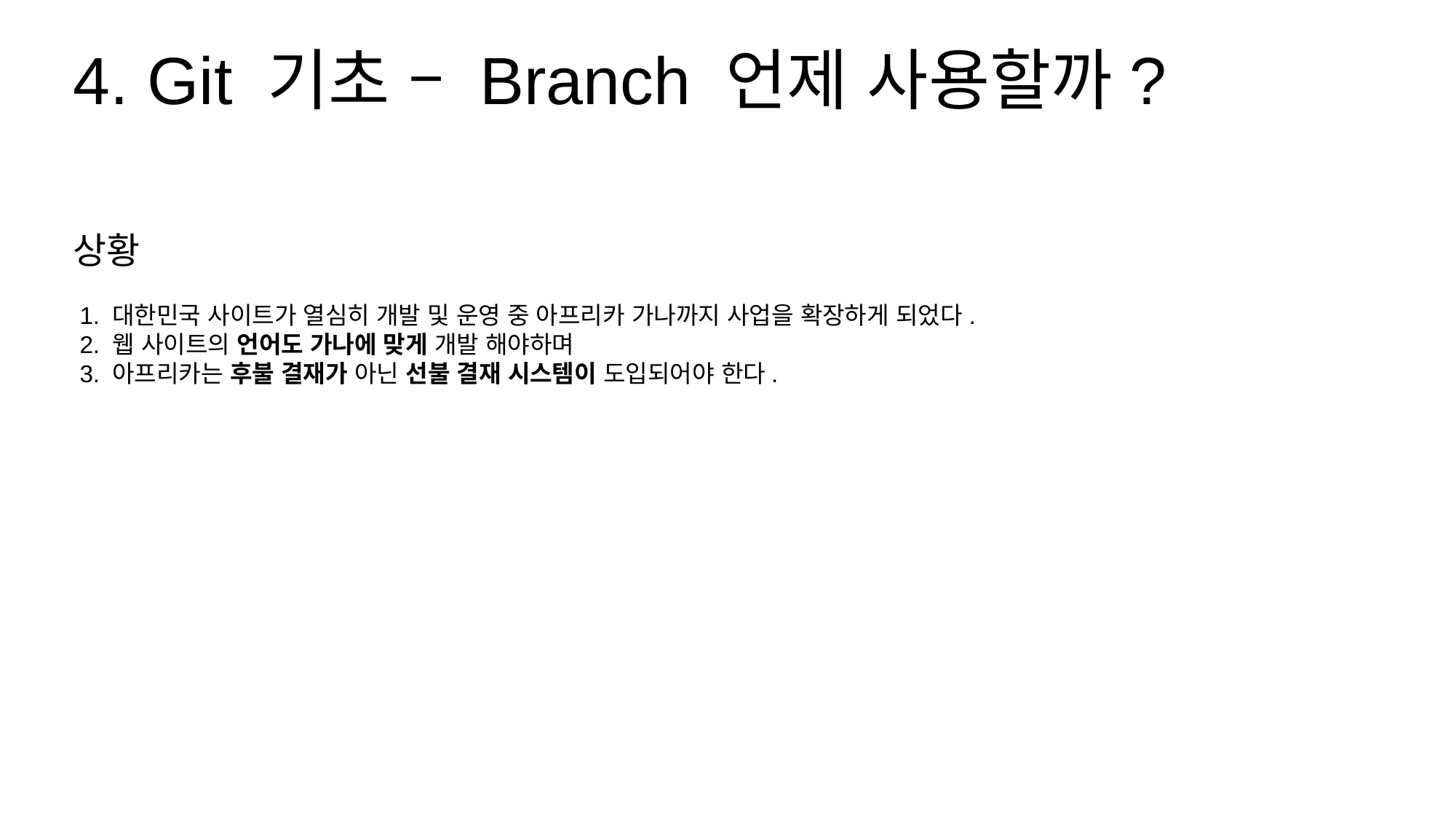

# 4. Git 기초 – Branch 언제 사용할까?
상황

 1. 대한민국 사이트가 열심히 개발 및 운영 중 아프리카 가나까지 사업을 확장하게 되었다.
 2. 웹 사이트의 언어도 가나에 맞게 개발 해야하며
 3. 아프리카는 후불 결재가 아닌 선불 결재 시스템이 도입되어야 한다.